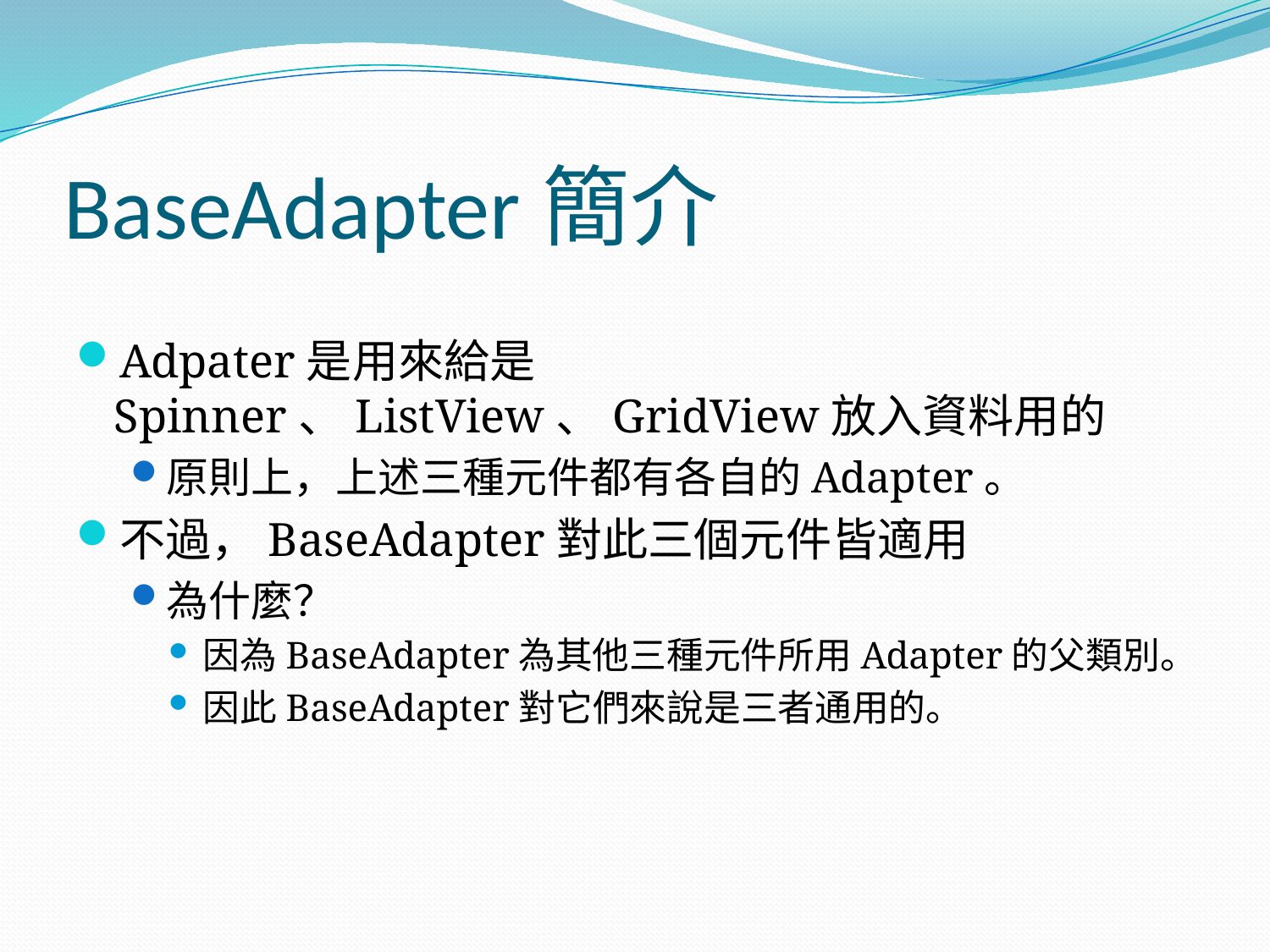

# BaseAdapter簡介
Adpater是用來給是 Spinner、ListView、GridView放入資料用的
原則上，上述三種元件都有各自的Adapter。
不過，BaseAdapter對此三個元件皆適用
為什麼？
因為BaseAdapter為其他三種元件所用Adapter的父類別。
因此BaseAdapter對它們來說是三者通用的。